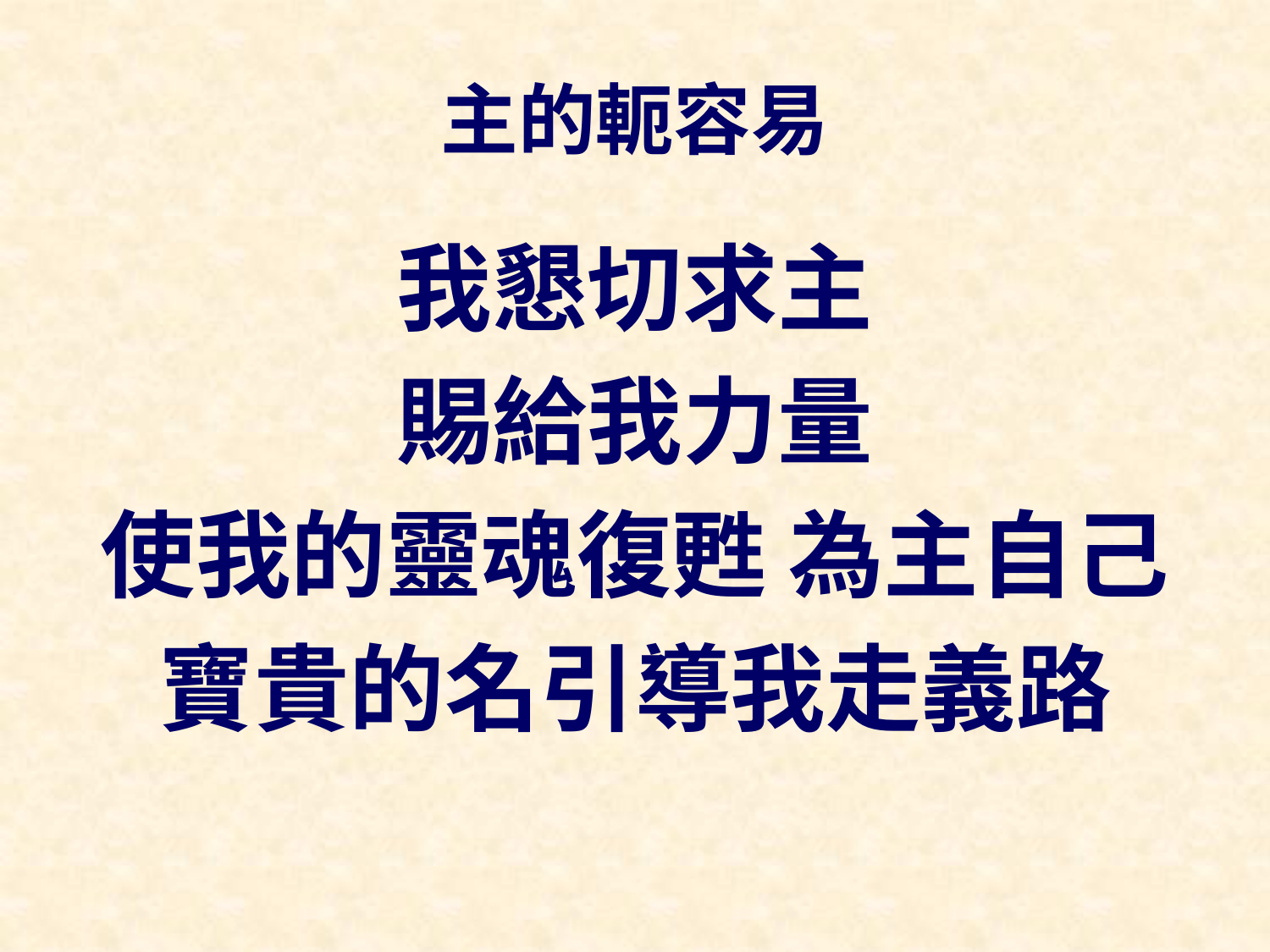

# 主的軛容易
我懇切求主
賜給我力量
使我的靈魂復甦 為主自己
寶貴的名引導我走義路